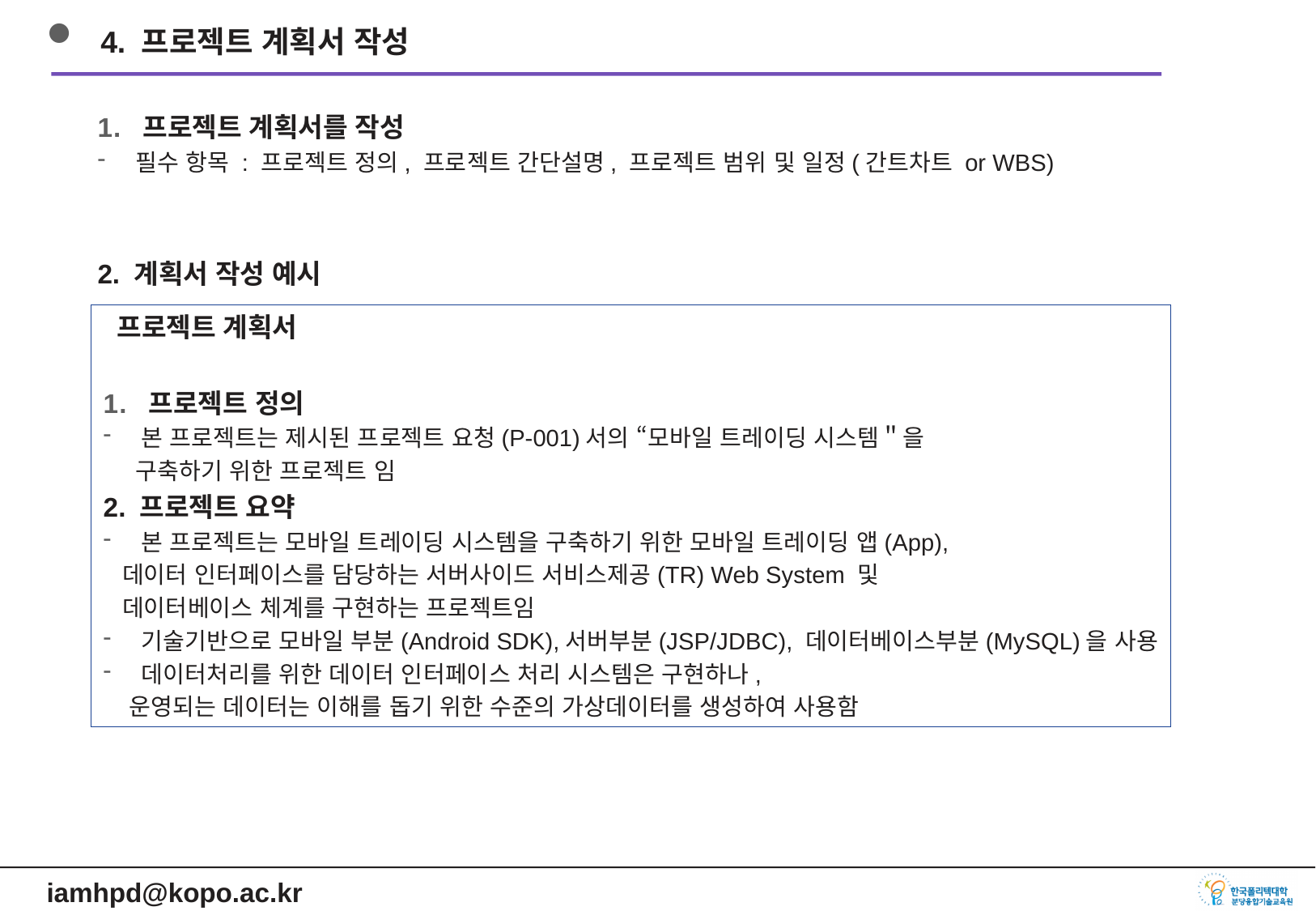

4. 프로젝트 계획서 작성
프로젝트 계획서를 작성
필수 항목 : 프로젝트 정의, 프로젝트 간단설명, 프로젝트 범위 및 일정(간트차트 or WBS)

2. 계획서 작성 예시

 프로젝트 계획서

프로젝트 정의
본 프로젝트는 제시된 프로젝트 요청(P-001)서의 “모바일 트레이딩 시스템＂을
    구축하기 위한 프로젝트 임
2. 프로젝트 요약
본 프로젝트는 모바일 트레이딩 시스템을 구축하기 위한 모바일 트레이딩 앱(App),
  데이터 인터페이스를 담당하는 서버사이드 서비스제공(TR) Web System 및
  데이터베이스 체계를 구현하는 프로젝트임
기술기반으로 모바일 부분(Android SDK),서버부분(JSP/JDBC), 데이터베이스부분(MySQL)을 사용
데이터처리를 위한 데이터 인터페이스 처리 시스템은 구현하나,
   운영되는 데이터는 이해를 돕기 위한 수준의 가상데이터를 생성하여 사용함